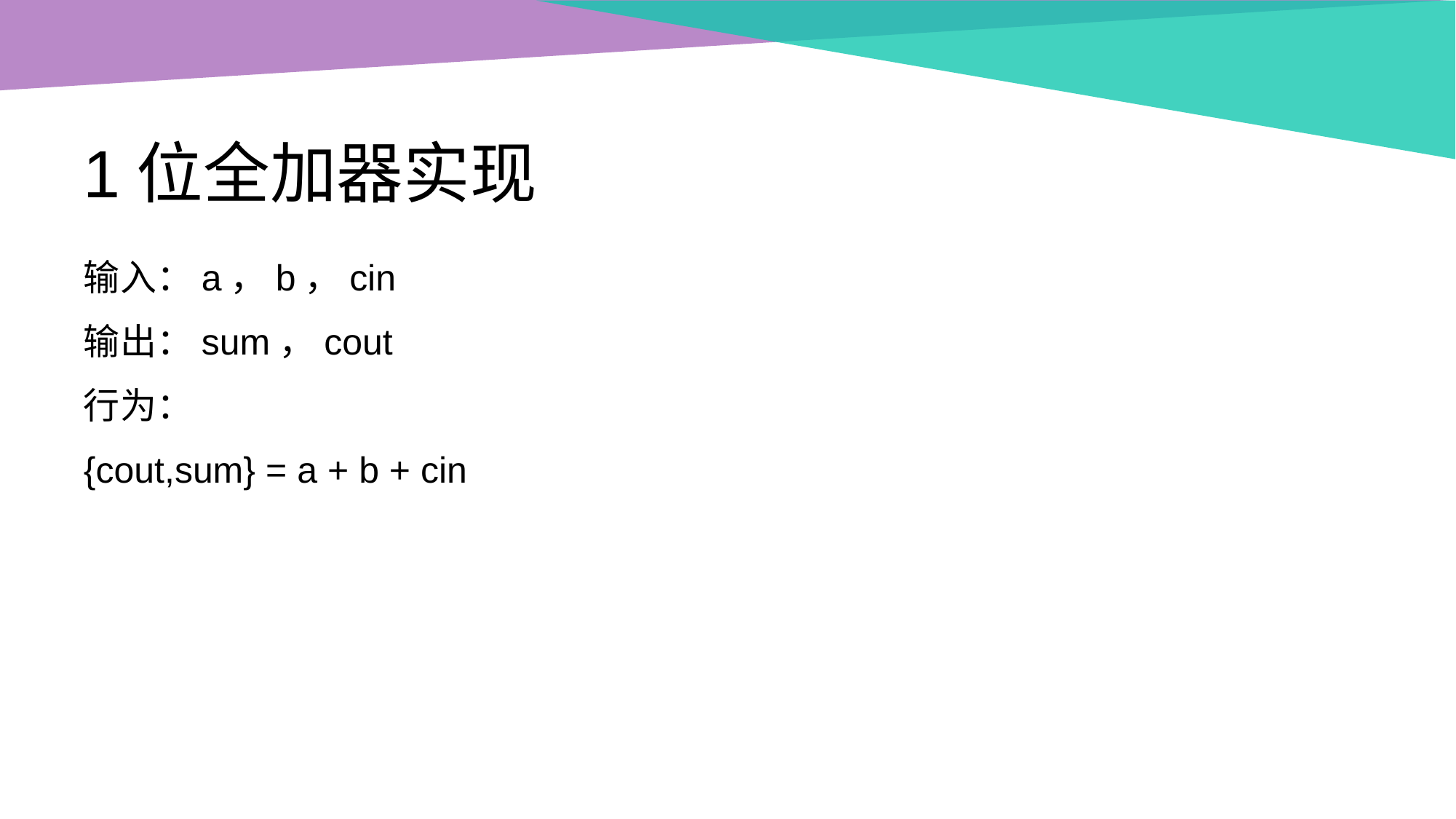

# 1位全加器实现
输入：a，b，cin
输出：sum，cout
行为：
{cout,sum} = a + b + cin